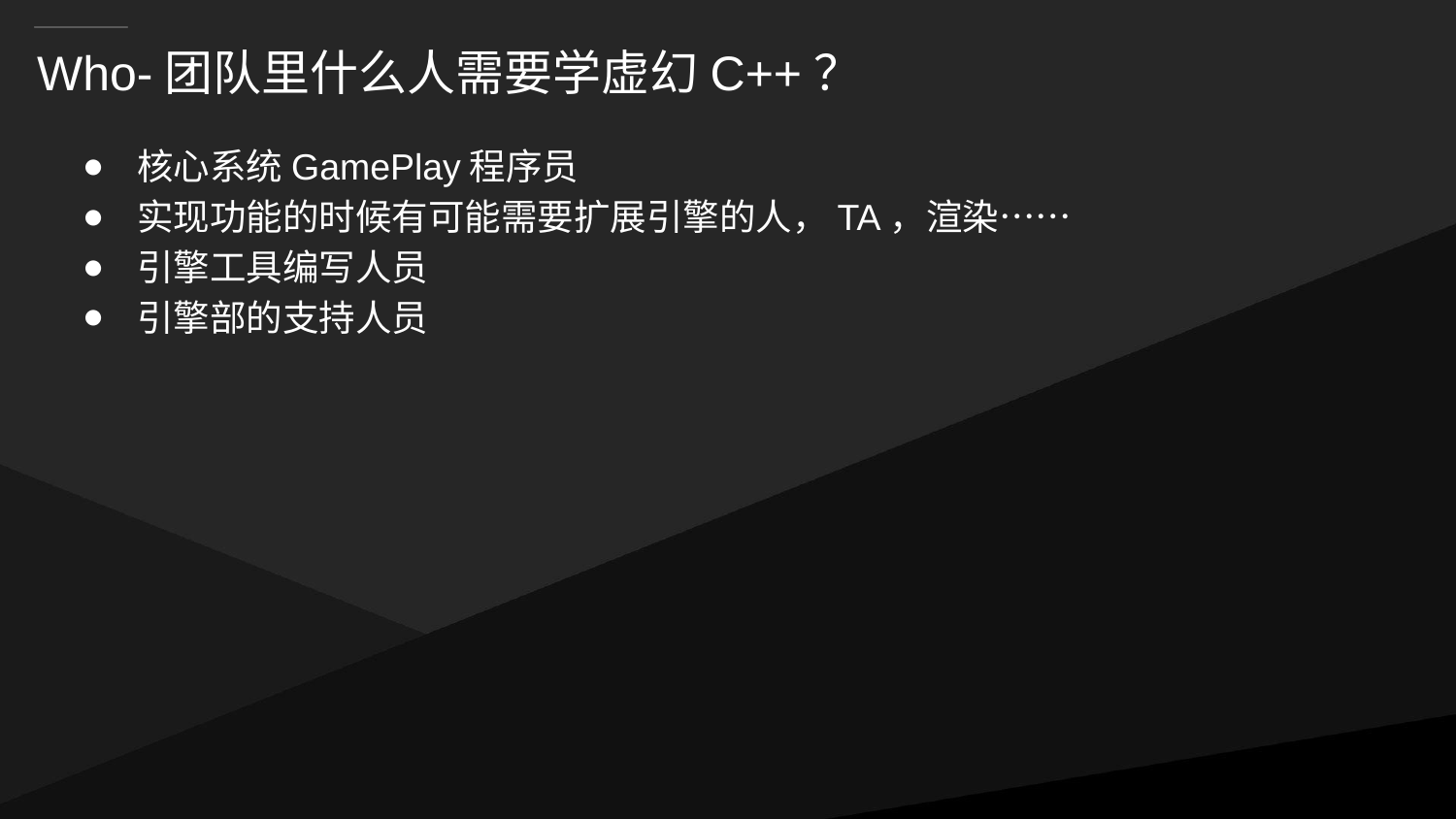

# Who-团队里什么人需要学虚幻C++？
核心系统GamePlay程序员
实现功能的时候有可能需要扩展引擎的人，TA，渲染……
引擎工具编写人员
引擎部的支持人员